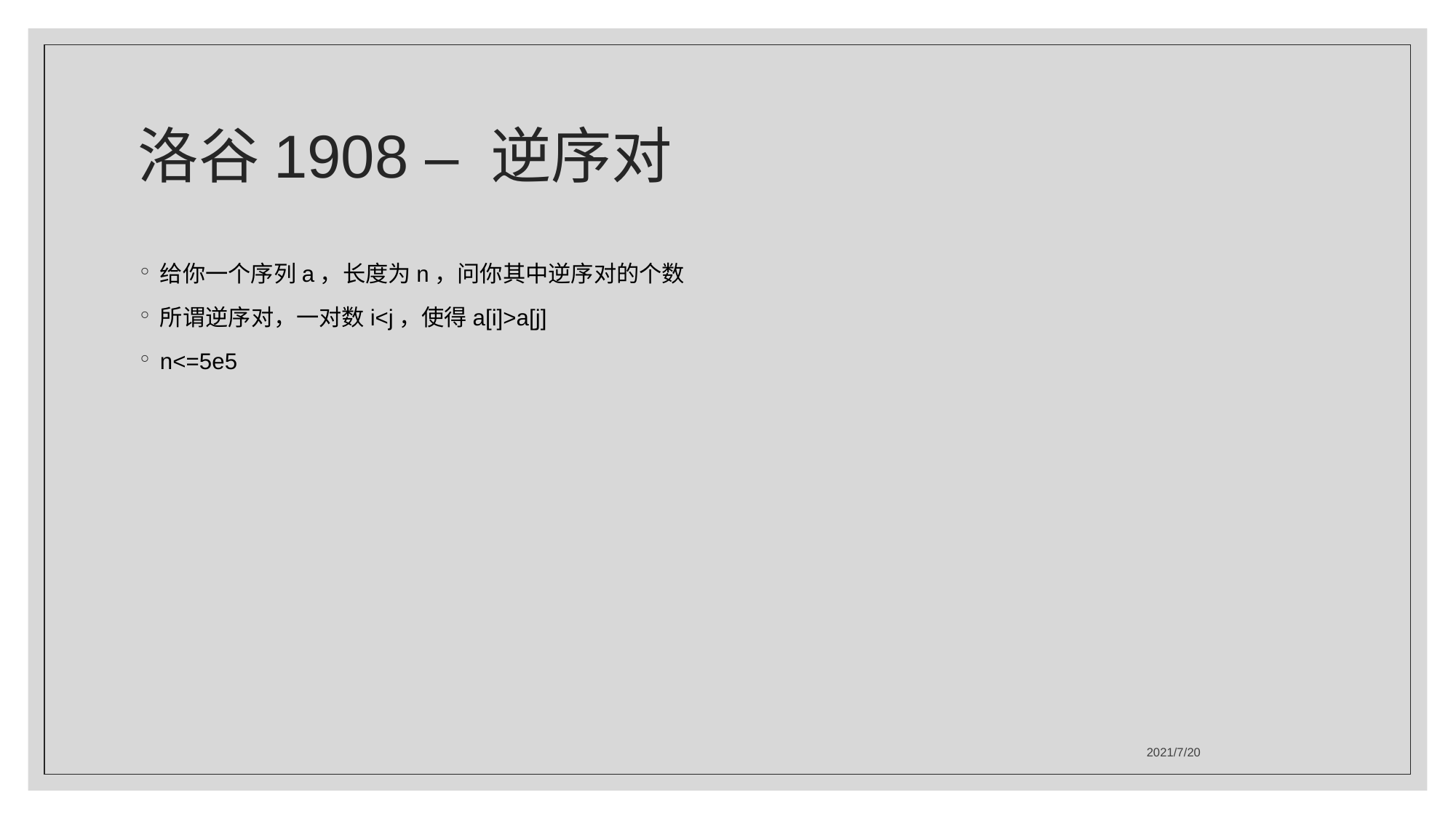

# 洛谷1908 – 逆序对
给你一个序列a，长度为n，问你其中逆序对的个数
所谓逆序对，一对数i<j，使得a[i]>a[j]
n<=5e5
2021/7/20